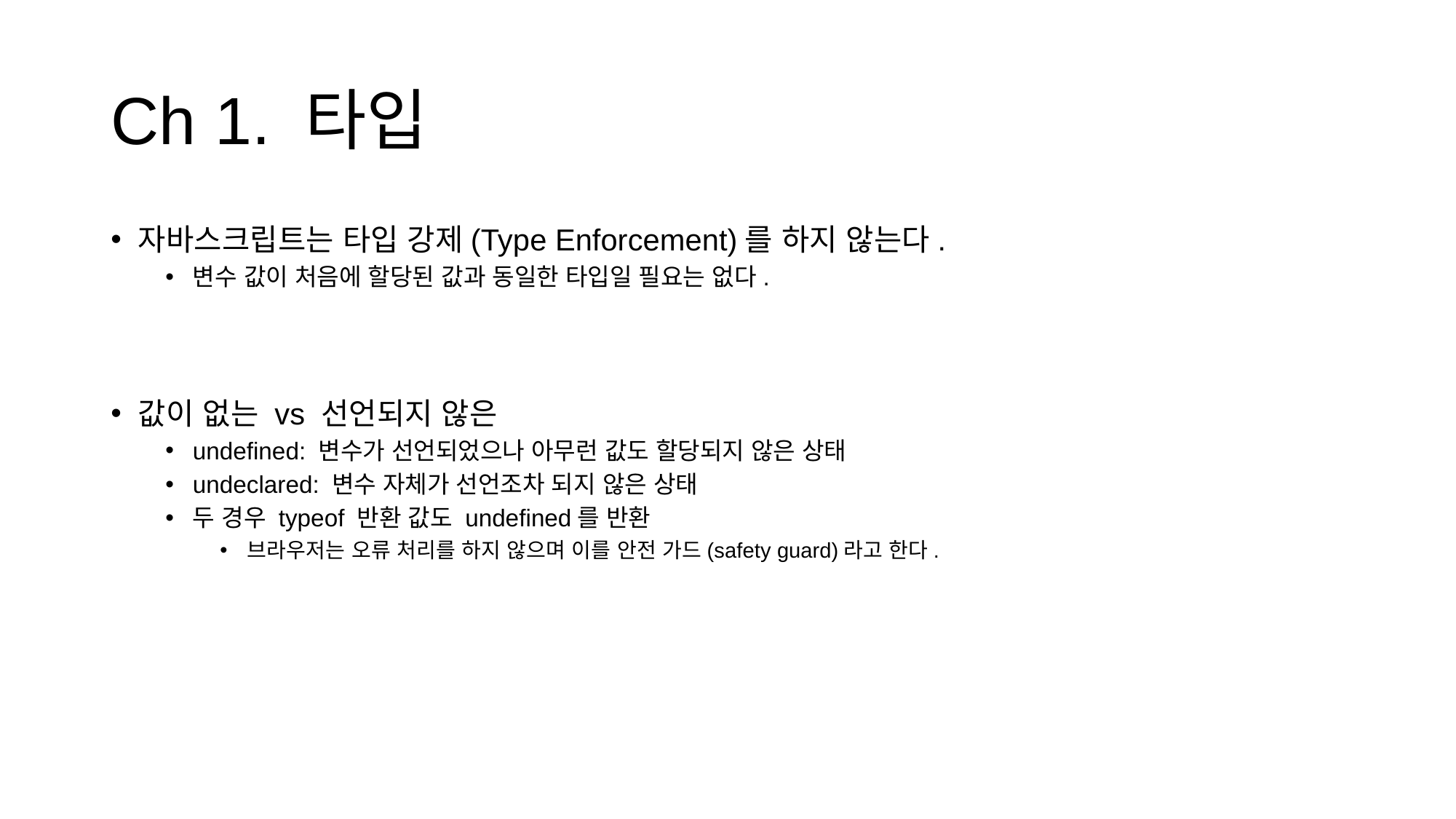

# Ch 1. 타입
자바스크립트는 타입 강제(Type Enforcement)를 하지 않는다.
변수 값이 처음에 할당된 값과 동일한 타입일 필요는 없다.

값이 없는 vs 선언되지 않은
undefined: 변수가 선언되었으나 아무런 값도 할당되지 않은 상태
undeclared: 변수 자체가 선언조차 되지 않은 상태
두 경우 typeof 반환 값도 undefined를 반환
브라우저는 오류 처리를 하지 않으며 이를 안전 가드(safety guard)라고 한다.